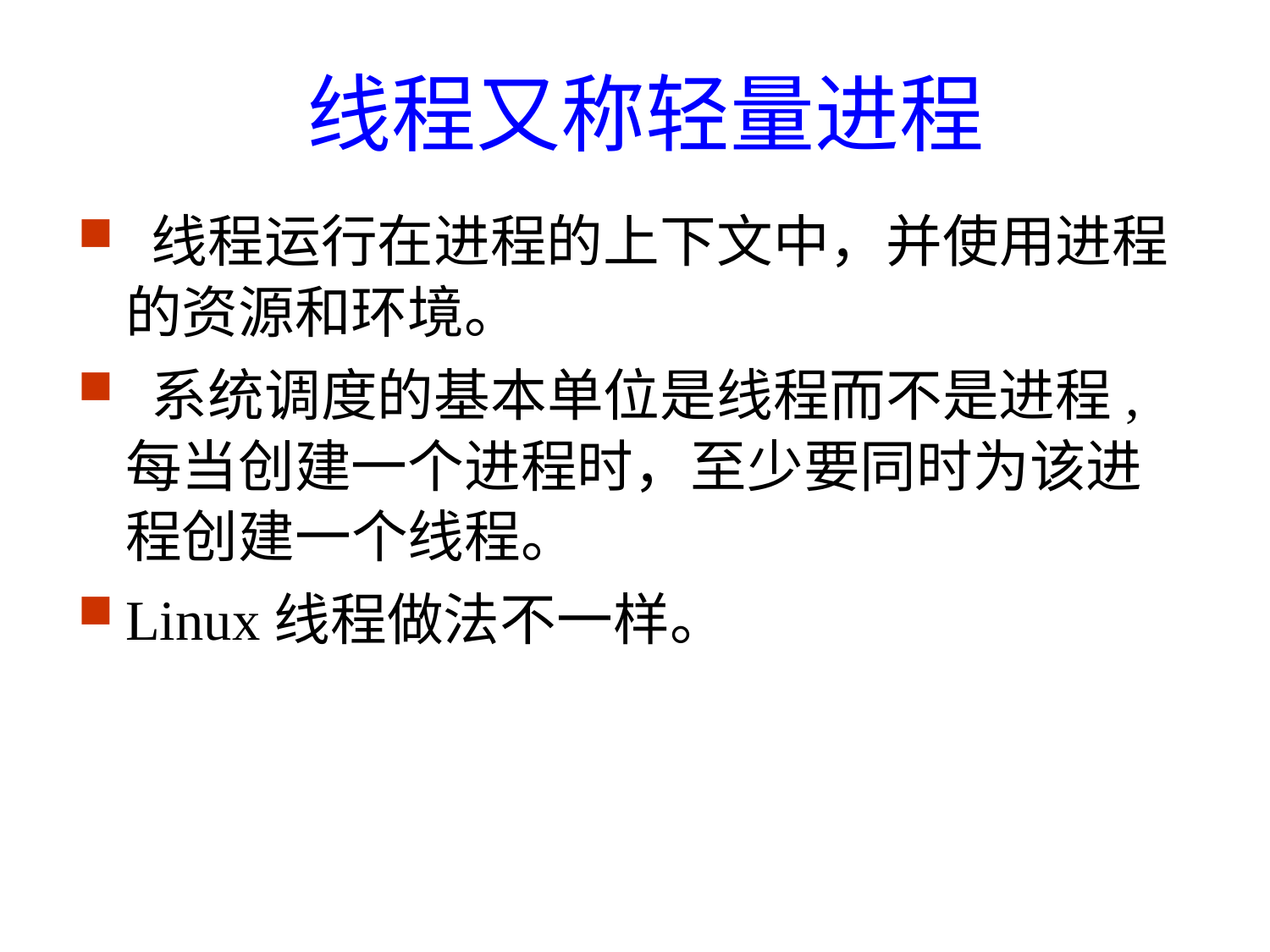

线程又称轻量进程
 线程运行在进程的上下文中，并使用进程的资源和环境。
 系统调度的基本单位是线程而不是进程,每当创建一个进程时，至少要同时为该进程创建一个线程。
Linux线程做法不一样。